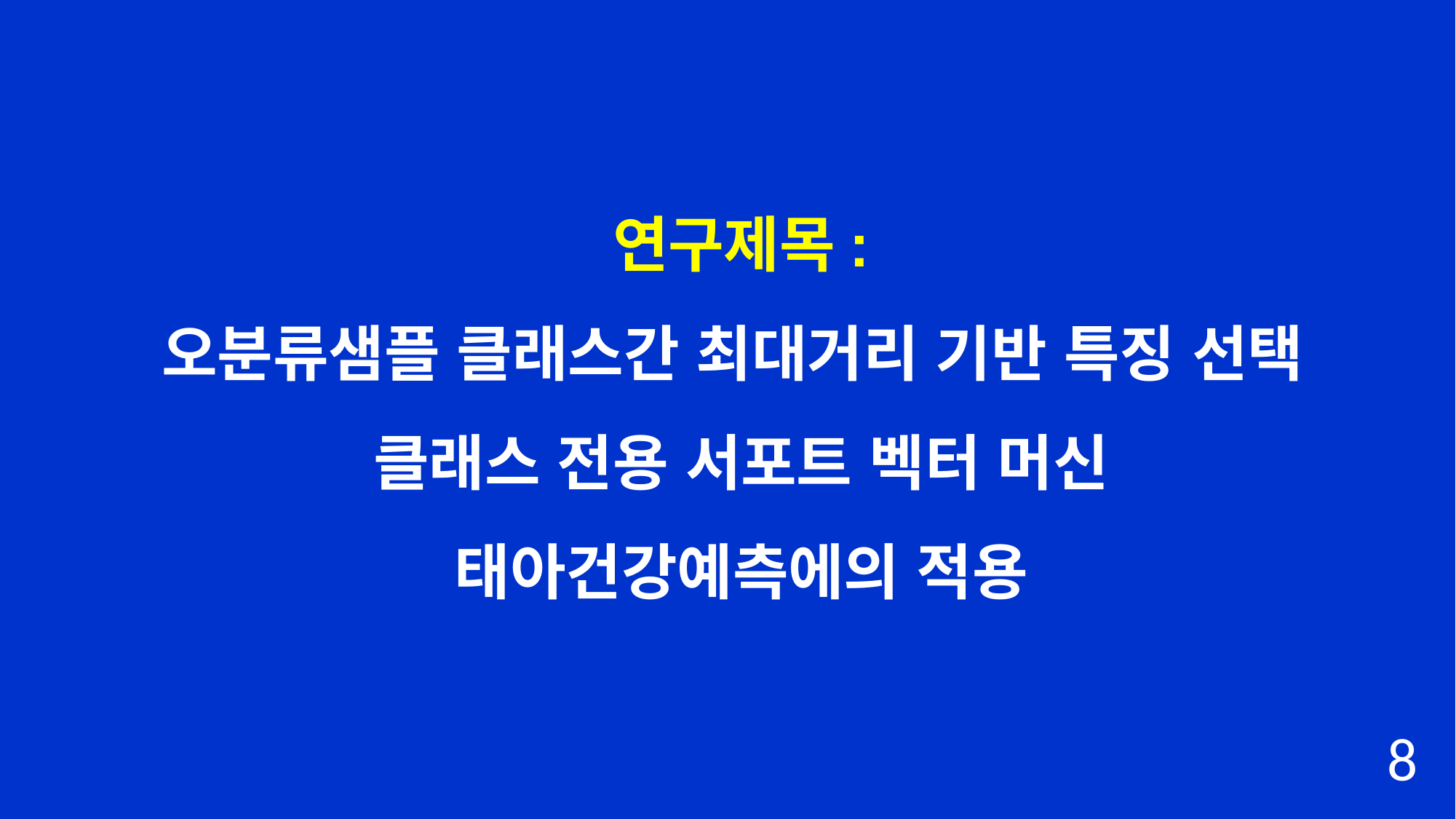

연구제목:
오분류샘플 클래스간 최대거리 기반 특징 선택
클래스 전용 서포트 벡터 머신
태아건강예측에의 적용
8